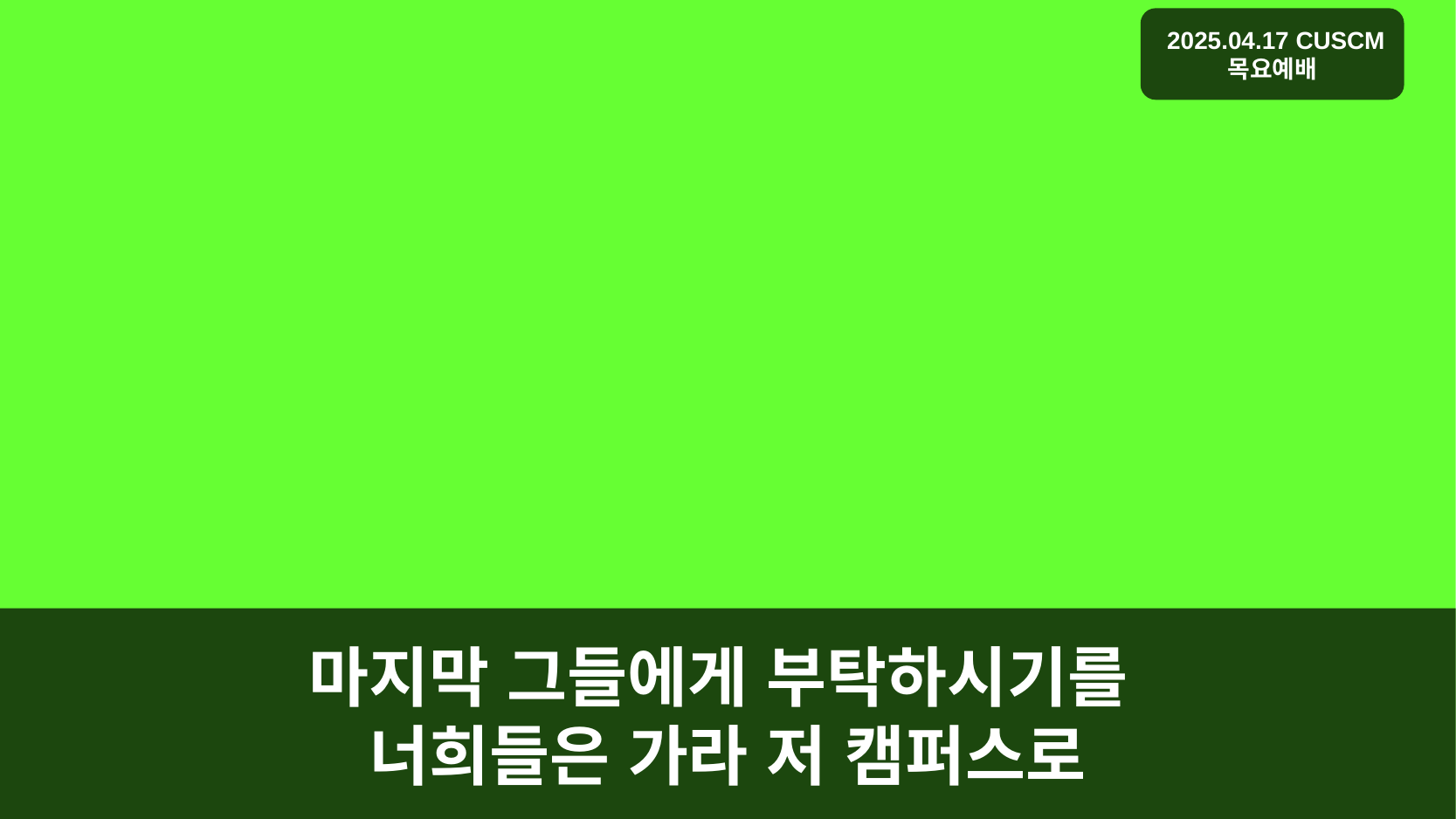

# 마지막 그들에게 부탁하시기를 너희들은 가라 저 캠퍼스로